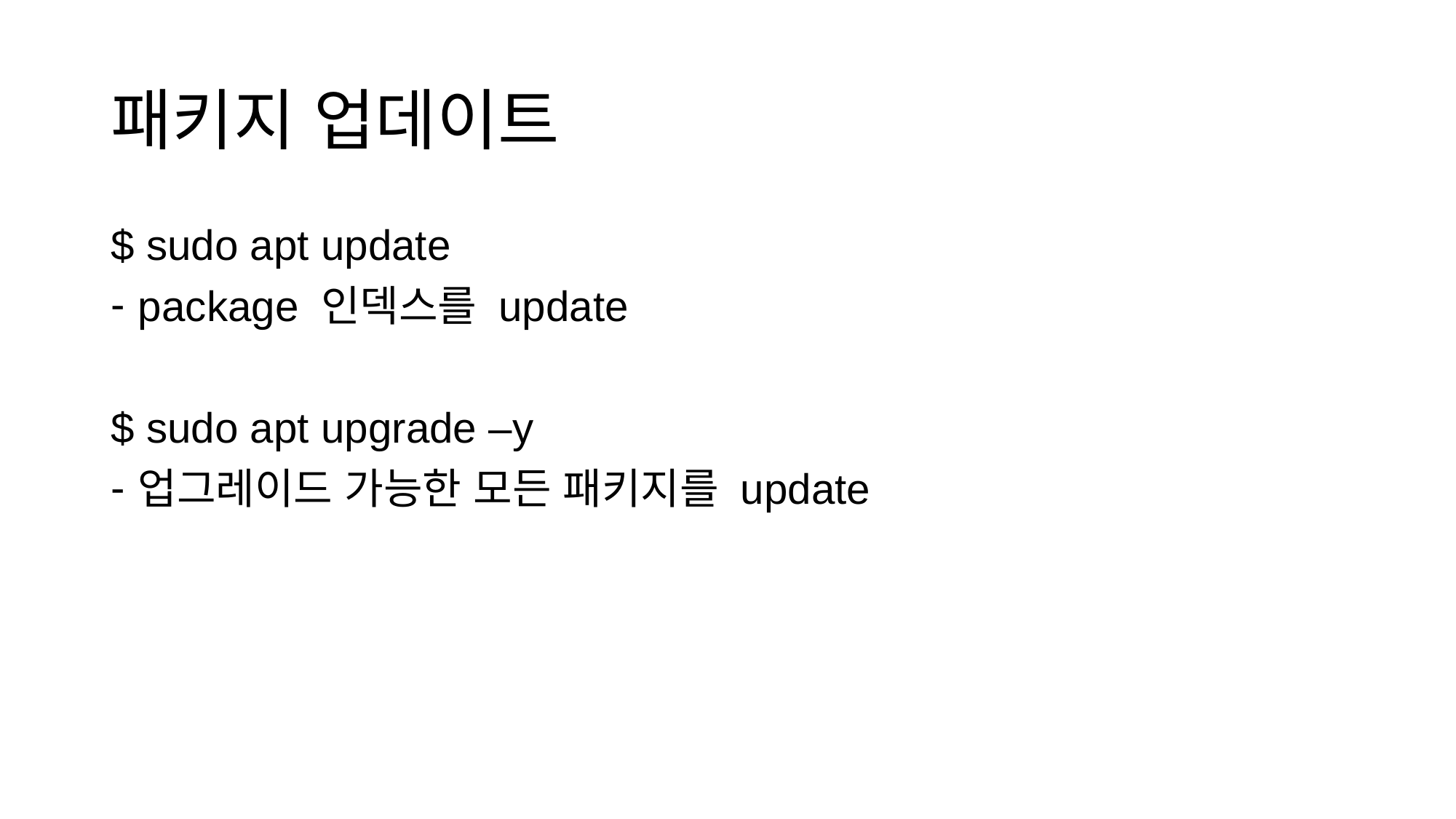

# 패키지 업데이트
$ sudo apt update
package 인덱스를 update

$ sudo apt upgrade –y
업그레이드 가능한 모든 패키지를 update